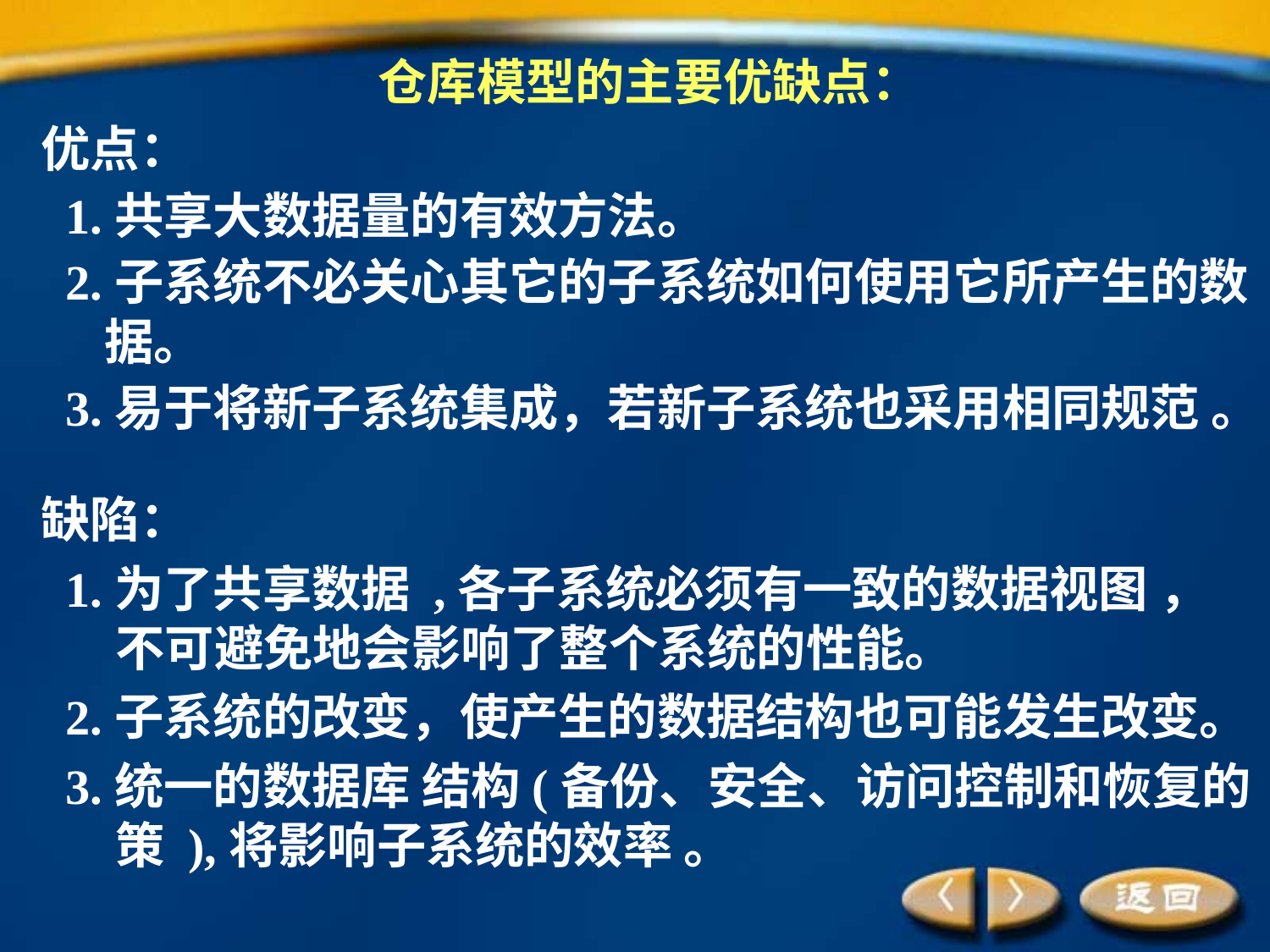

仓库模型的主要优缺点：
优点：
  1.共享大数据量的有效方法。
  2.子系统不必关心其它的子系统如何使用它所产生的数据。
  3.易于将新子系统集成，若新子系统也采用相同规范 。
缺陷：
  1.为了共享数据 ,各子系统必须有一致的数据视图 ，不可避免地会影响了整个系统的性能。
  2.子系统的改变，使产生的数据结构也可能发生改变。
  3.统一的数据库 结构(备份、安全、访问控制和恢复的策 ),将影响子系统的效率 。